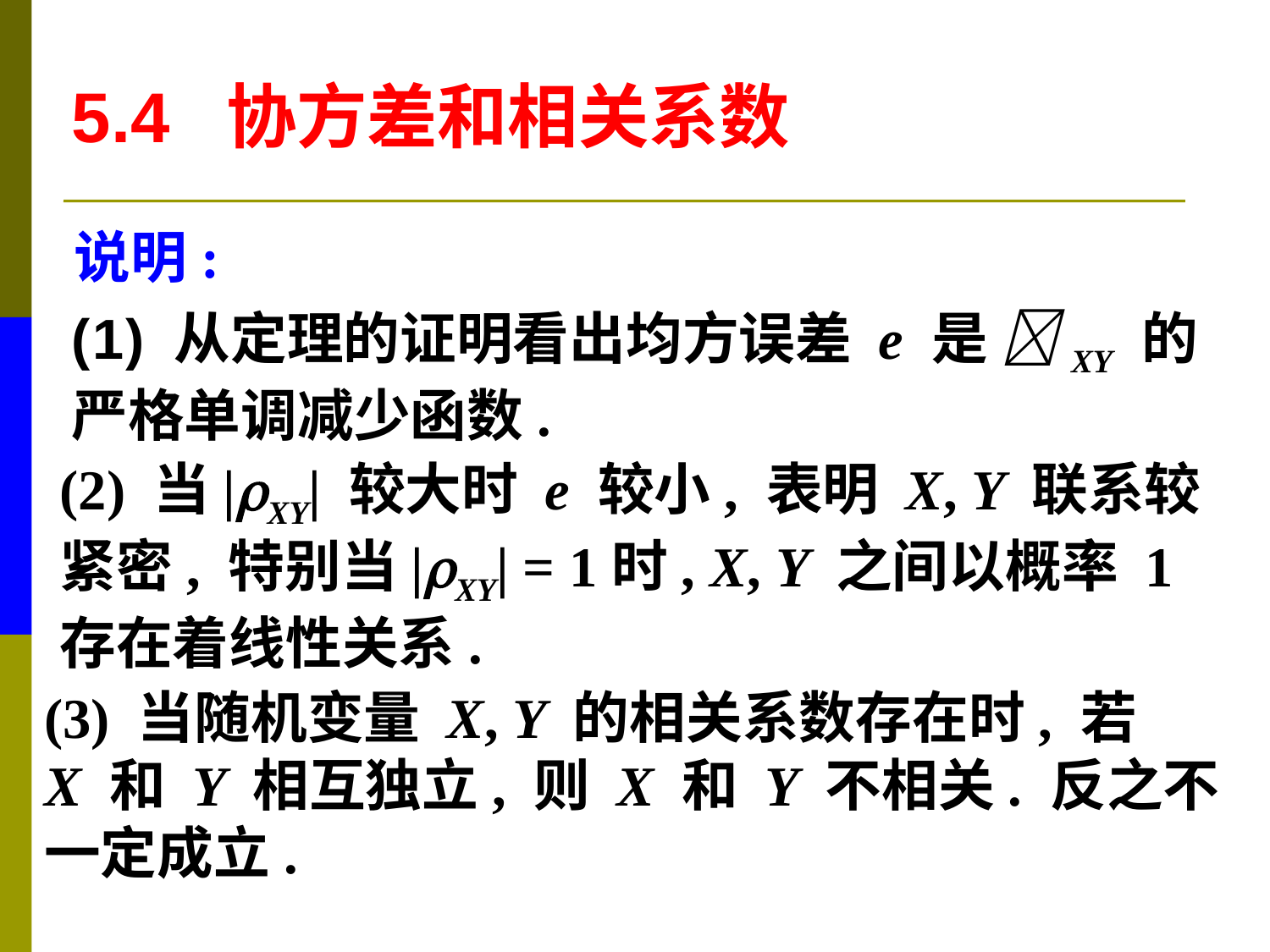

5.4  协方差和相关系数
说明:
 从定理的证明看出均方误差 e 是 ρXY  的
严格单调减少函数.
(2) 当|ρXY| 较大时 e 较小, 表明 X, Y 联系较
紧密, 特别当|ρXY| = 1时, X, Y 之间以概率 1
存在着线性关系.
(3) 当随机变量 X, Y 的相关系数存在时, 若
X 和 Y 相互独立, 则 X 和 Y 不相关. 反之不
一定成立.